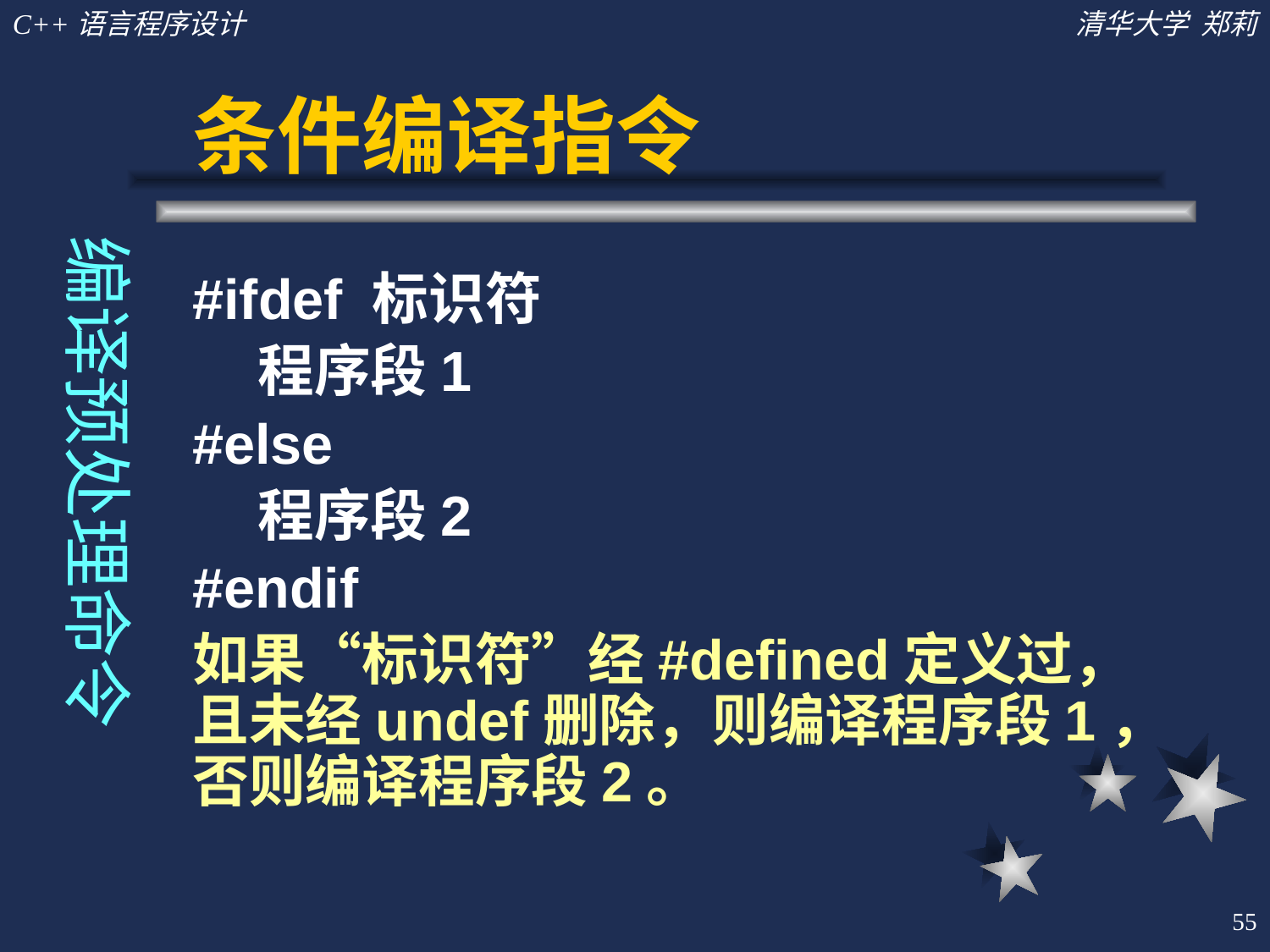

# 条件编译指令
 编译预处理命令
#ifdef 标识符
    程序段1
#else
    程序段2
#endif
如果“标识符”经#defined定义过，且未经undef删除，则编译程序段1，否则编译程序段2。
55